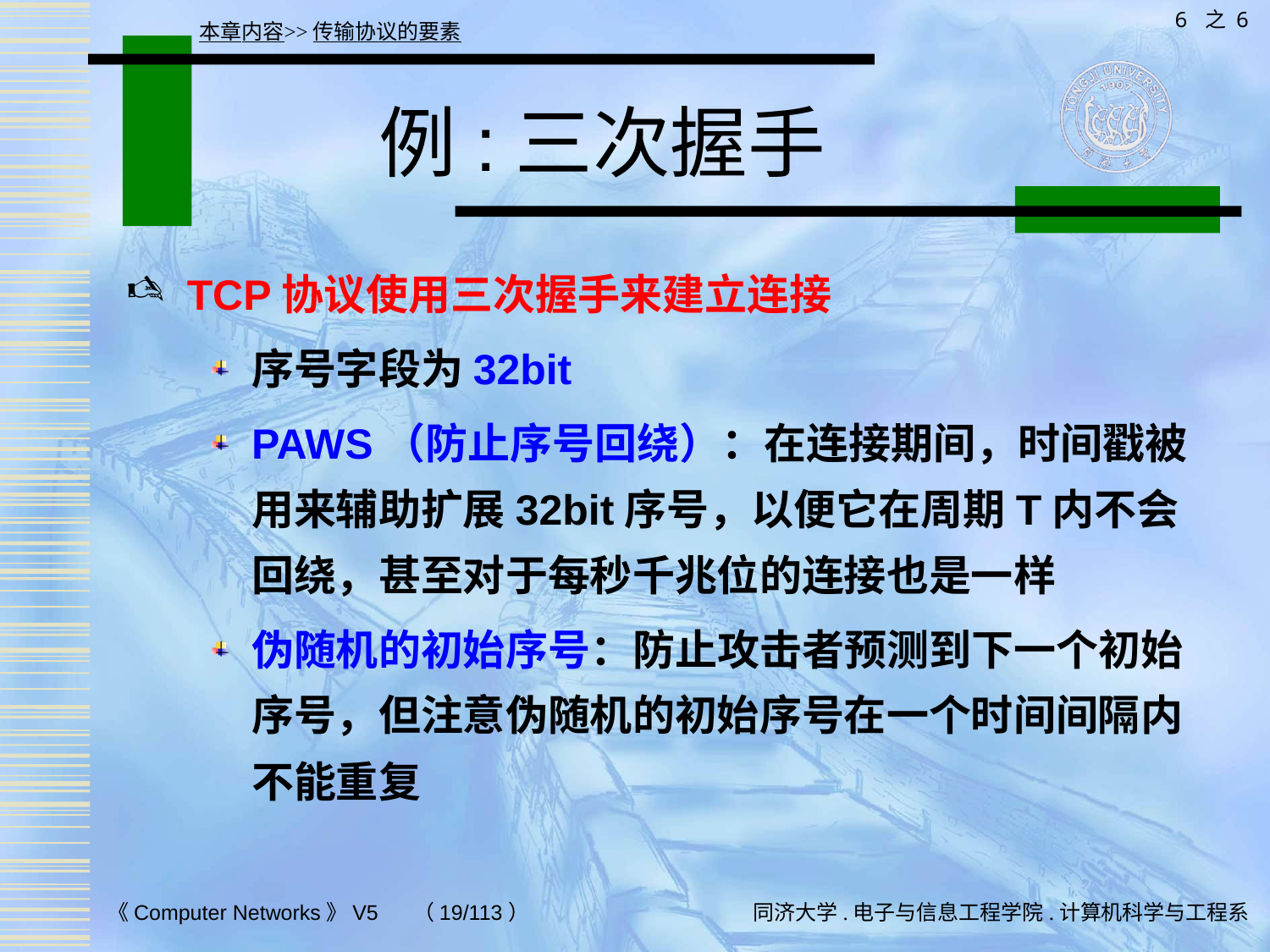

6 之 6
本章内容>>传输协议的要素
# 例:三次握手
TCP协议使用三次握手来建立连接
序号字段为32bit
PAWS（防止序号回绕）：在连接期间，时间戳被用来辅助扩展32bit序号，以便它在周期T内不会回绕，甚至对于每秒千兆位的连接也是一样
伪随机的初始序号：防止攻击者预测到下一个初始序号，但注意伪随机的初始序号在一个时间间隔内不能重复